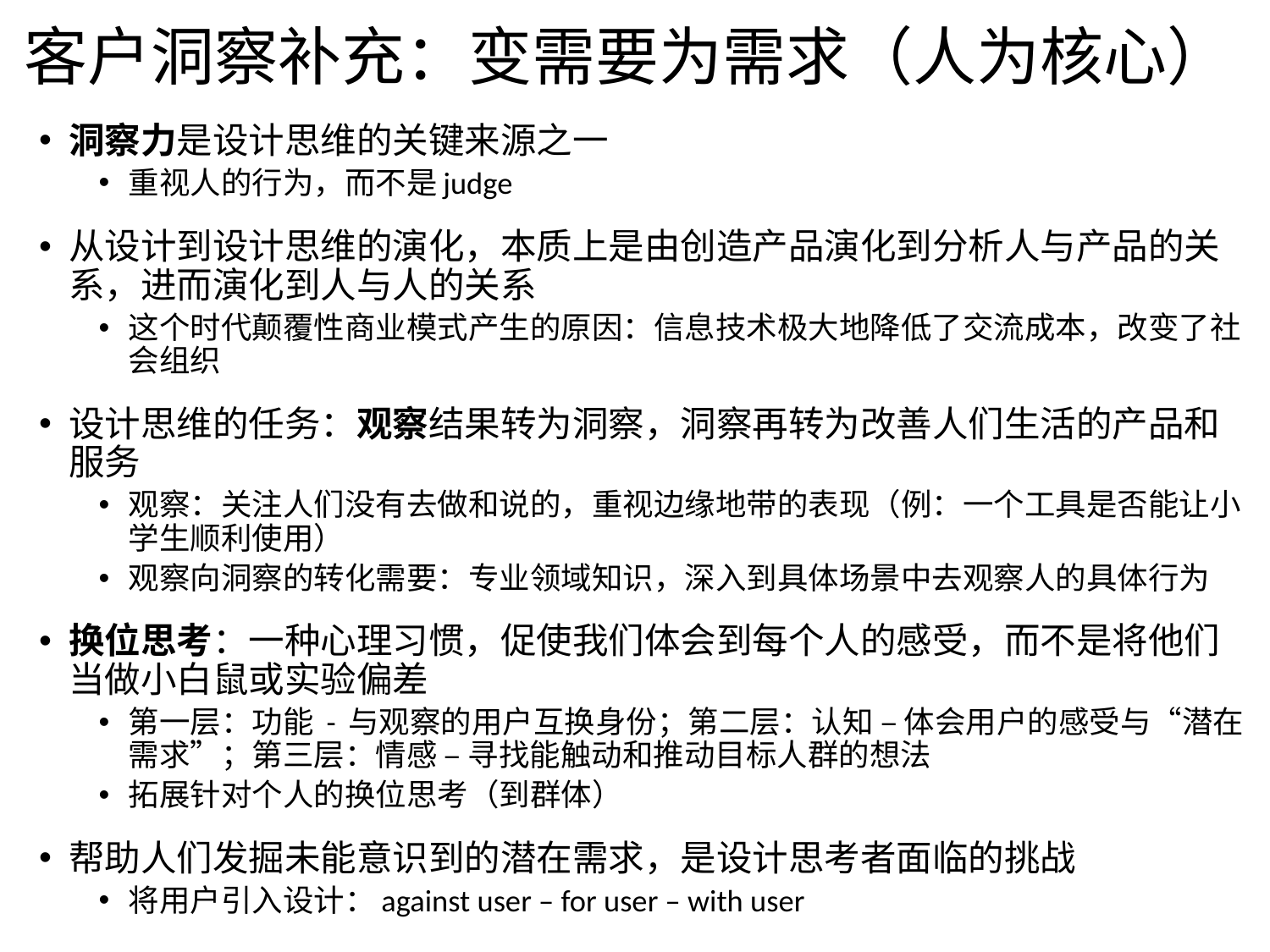

# 客户洞察补充：变需要为需求（人为核心）
洞察力是设计思维的关键来源之一
重视人的行为，而不是judge

从设计到设计思维的演化，本质上是由创造产品演化到分析人与产品的关系，进而演化到人与人的关系
这个时代颠覆性商业模式产生的原因：信息技术极大地降低了交流成本，改变了社会组织

设计思维的任务：观察结果转为洞察，洞察再转为改善人们生活的产品和服务
观察：关注人们没有去做和说的，重视边缘地带的表现（例：一个工具是否能让小学生顺利使用）
观察向洞察的转化需要：专业领域知识，深入到具体场景中去观察人的具体行为

换位思考：一种心理习惯，促使我们体会到每个人的感受，而不是将他们当做小白鼠或实验偏差
第一层：功能 - 与观察的用户互换身份；第二层：认知 – 体会用户的感受与“潜在需求”；第三层：情感 – 寻找能触动和推动目标人群的想法
拓展针对个人的换位思考（到群体）

帮助人们发掘未能意识到的潜在需求，是设计思考者面临的挑战
将用户引入设计：against user – for user – with user